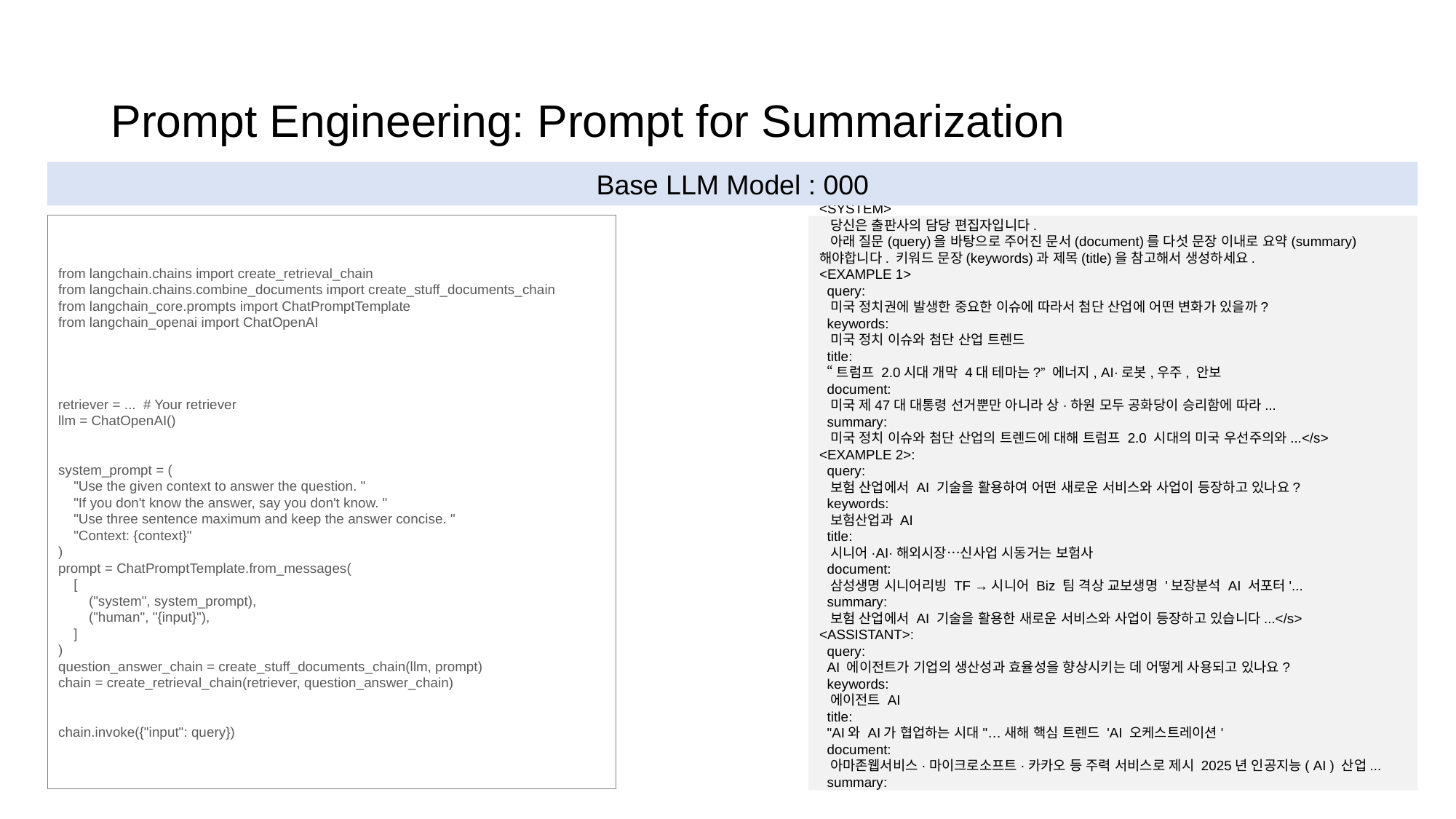

# Prompt Engineering: Prompt for Summarization
Base LLM Model : 000
from langchain.chains import create_retrieval_chain
from langchain.chains.combine_documents import create_stuff_documents_chain
from langchain_core.prompts import ChatPromptTemplate
from langchain_openai import ChatOpenAI

retriever = ...  # Your retriever
llm = ChatOpenAI()

system_prompt = (
    "Use the given context to answer the question. "
    "If you don't know the answer, say you don't know. "
    "Use three sentence maximum and keep the answer concise. "
    "Context: {context}"
)
prompt = ChatPromptTemplate.from_messages(
    [
        ("system", system_prompt),
        ("human", "{input}"),
    ]
)
question_answer_chain = create_stuff_documents_chain(llm, prompt)
chain = create_retrieval_chain(retriever, question_answer_chain)

chain.invoke({"input": query})
<SYSTEM>
  당신은 출판사의 담당 편집자입니다.
  아래 질문(query)을 바탕으로 주어진 문서(document)를 다섯 문장 이내로 요약(summary)해야합니다. 키워드 문장(keywords)과 제목(title)을 참고해서 생성하세요.
<EXAMPLE 1>
  query:
  미국 정치권에 발생한 중요한 이슈에 따라서 첨단 산업에 어떤 변화가 있을까?
  keywords:
  미국 정치 이슈와 첨단 산업 트렌드
  title:
  “트럼프 2.0시대 개막 4대 테마는?” 에너지, AI·로봇,우주, 안보
  document:
  미국 제47대 대통령 선거뿐만 아니라 상·하원 모두 공화당이 승리함에 따라...
  summary:
  미국 정치 이슈와 첨단 산업의 트렌드에 대해 트럼프 2.0 시대의 미국 우선주의와...</s>
<EXAMPLE 2>:
  query:
  보험 산업에서 AI 기술을 활용하여 어떤 새로운 서비스와 사업이 등장하고 있나요?
  keywords:
  보험산업과 AI
  title:
  시니어·AI·해외시장…신사업 시동거는 보험사
  document:
  삼성생명 시니어리빙 TF →시니어 Biz 팀 격상 교보생명 '보장분석 AI 서포터'...
  summary:
  보험 산업에서 AI 기술을 활용한 새로운 서비스와 사업이 등장하고 있습니다...</s>
<ASSISTANT>:
  query:
  AI 에이전트가 기업의 생산성과 효율성을 향상시키는 데 어떻게 사용되고 있나요?
  keywords:
  에이전트 AI
  title:
  "AI와 AI가 협업하는 시대"…새해 핵심 트렌드 'AI 오케스트레이션'
  document:
  아마존웹서비스·마이크로소프트·카카오 등 주력 서비스로 제시 2025년 인공지능( AI ) 산업...
  summary: